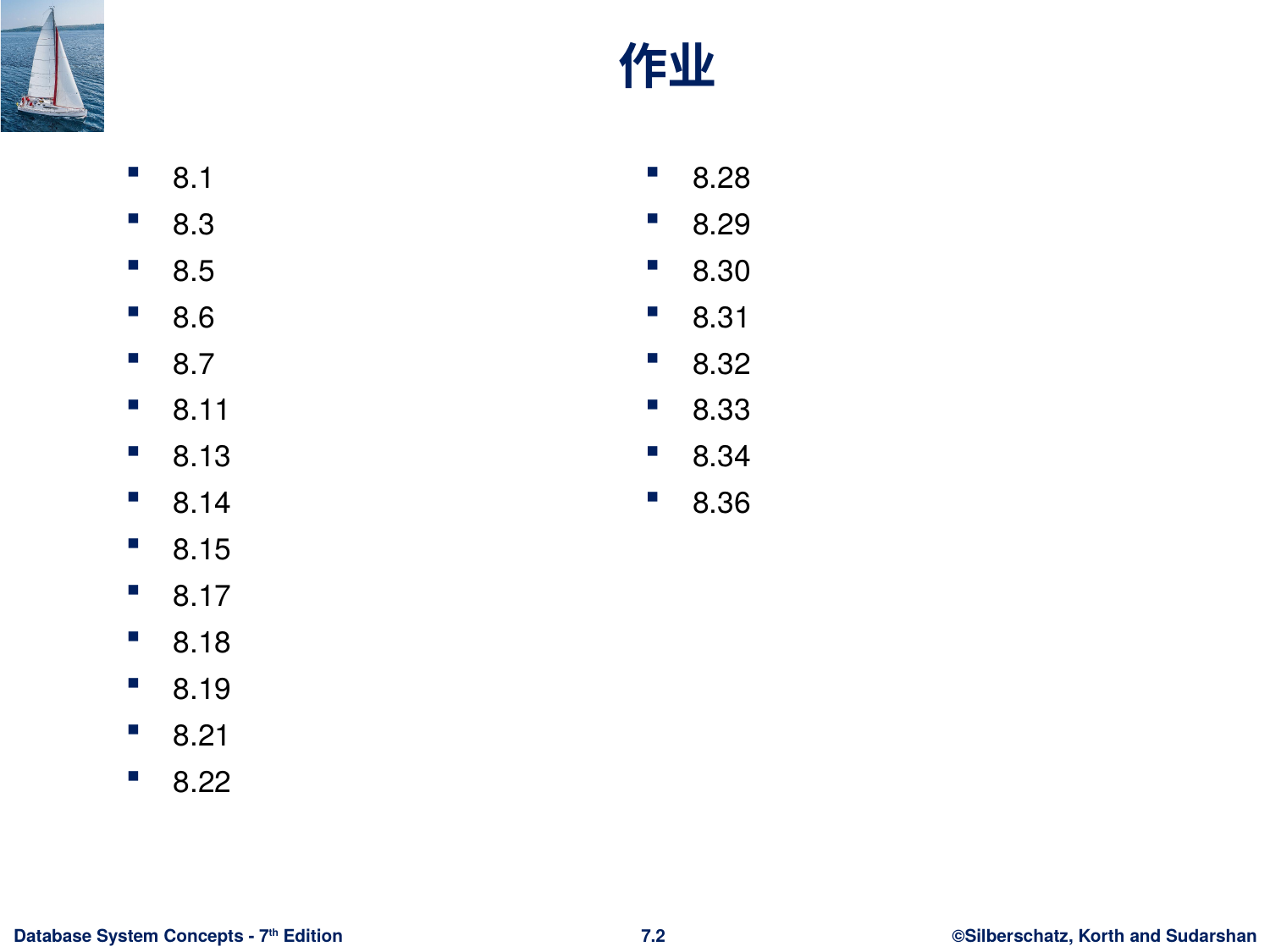

# 作业
8.1
8.3
8.5
8.6
8.7
8.11
8.13
8.14
8.15
8.17
8.18
8.19
8.21
8.22
8.28
8.29
8.30
8.31
8.32
8.33
8.34
8.36